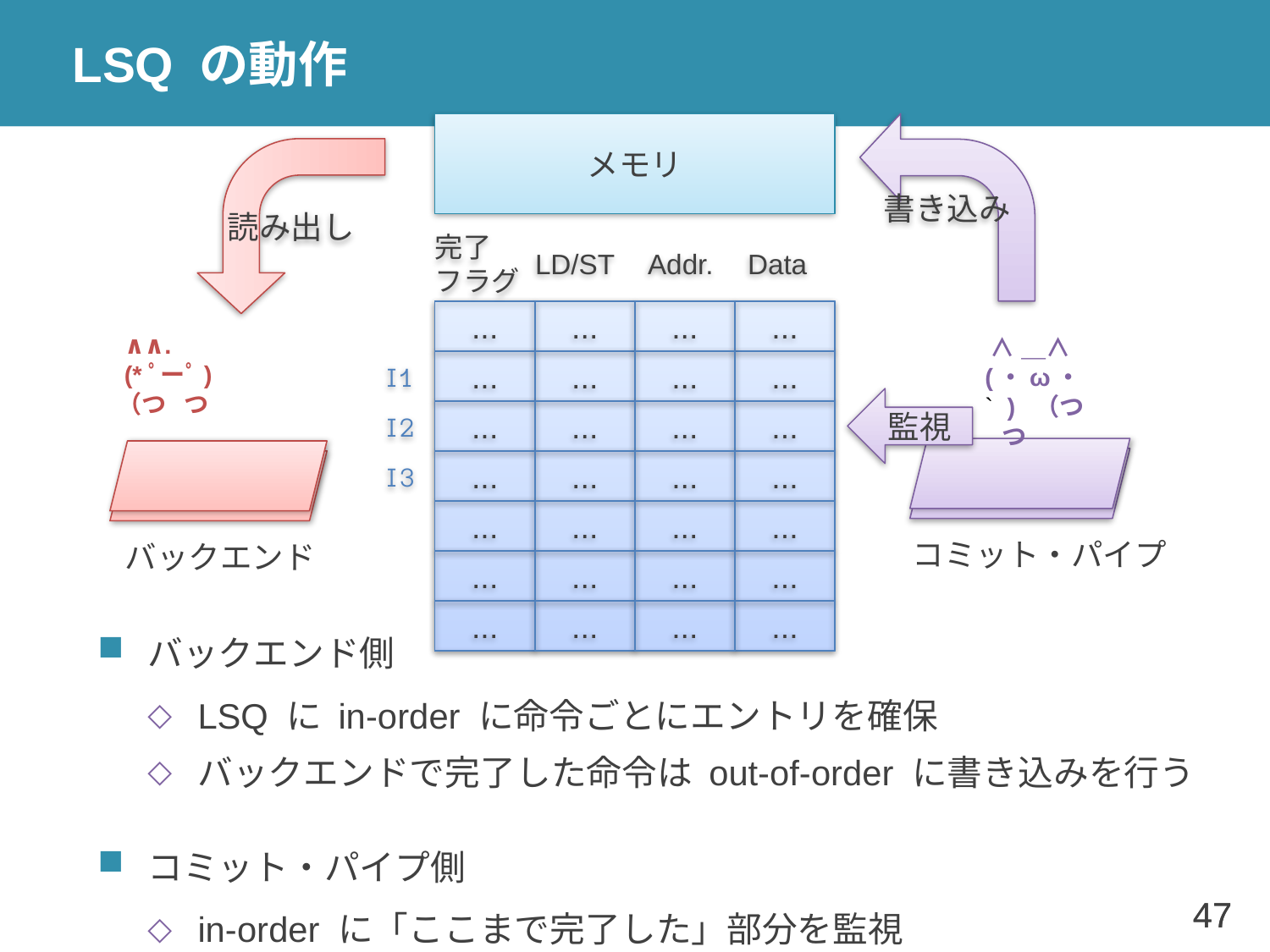

# LSQ の動作
メモリ
書き込み
読み出し
完了
フラグ
LD/ST
Addr.
Data

...
...
...
...
 ∧∧.
 (*ﾟーﾟ)（つ   つ
 ∧＿∧
(・ω・`  )  （つ    つ
I1
...
...
...
...
監視
I2
...
...
...
...

I3
...
...
...
...
...
...
...
...
コミット・パイプ
バックエンド
...
...
...
...
...
...
...
...
バックエンド側
LSQ に in-order に命令ごとにエントリを確保
バックエンドで完了した命令は out-of-order に書き込みを行う
コミット・パイプ側
in-order に「ここまで完了した」部分を監視